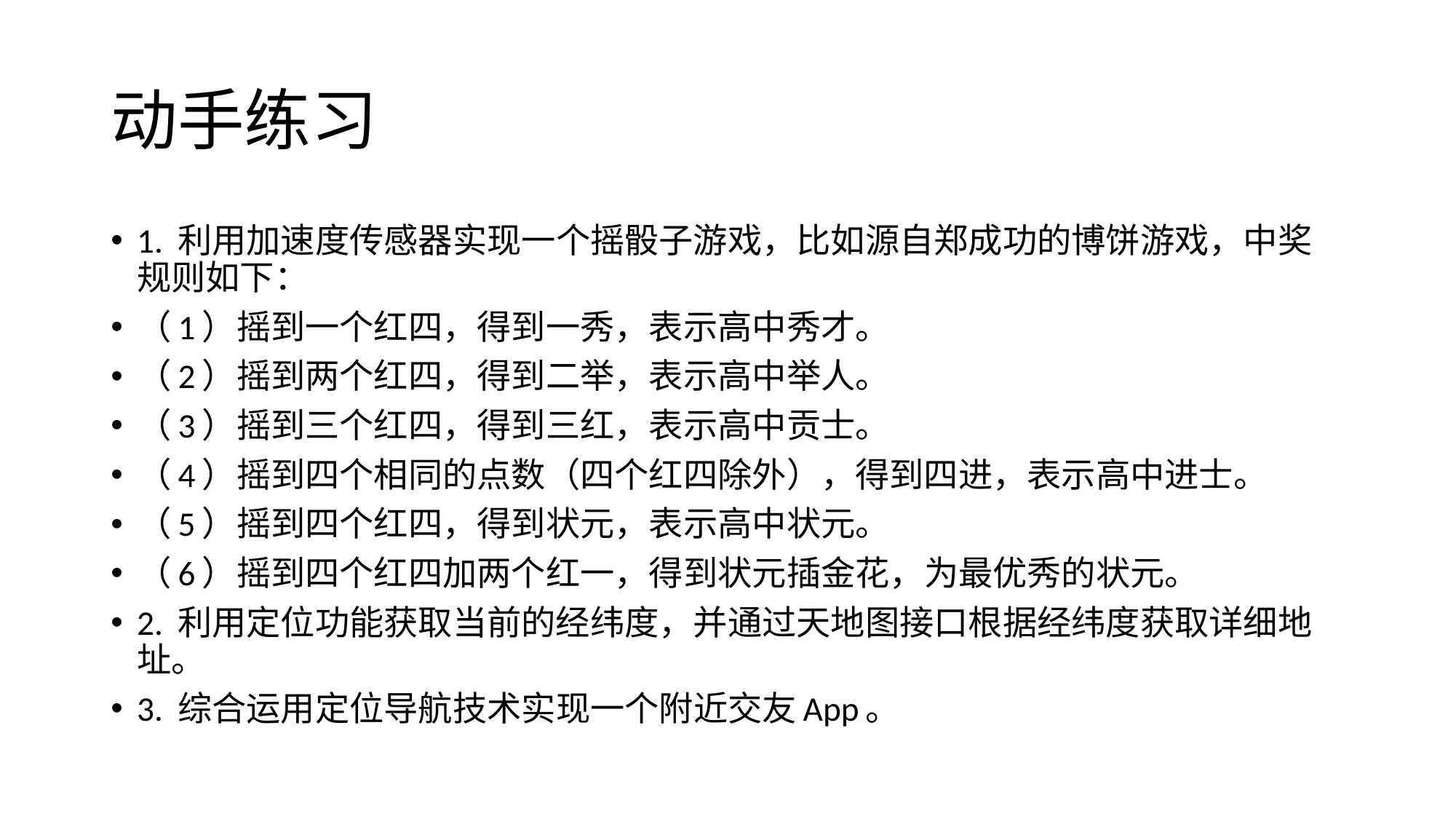

# 动手练习
1. 利用加速度传感器实现一个摇骰子游戏，比如源自郑成功的博饼游戏，中奖规则如下：
（1）摇到一个红四，得到一秀，表示高中秀才。
（2）摇到两个红四，得到二举，表示高中举人。
（3）摇到三个红四，得到三红，表示高中贡士。
（4）摇到四个相同的点数（四个红四除外），得到四进，表示高中进士。
（5）摇到四个红四，得到状元，表示高中状元。
（6）摇到四个红四加两个红一，得到状元插金花，为最优秀的状元。
2. 利用定位功能获取当前的经纬度，并通过天地图接口根据经纬度获取详细地址。
3. 综合运用定位导航技术实现一个附近交友App。